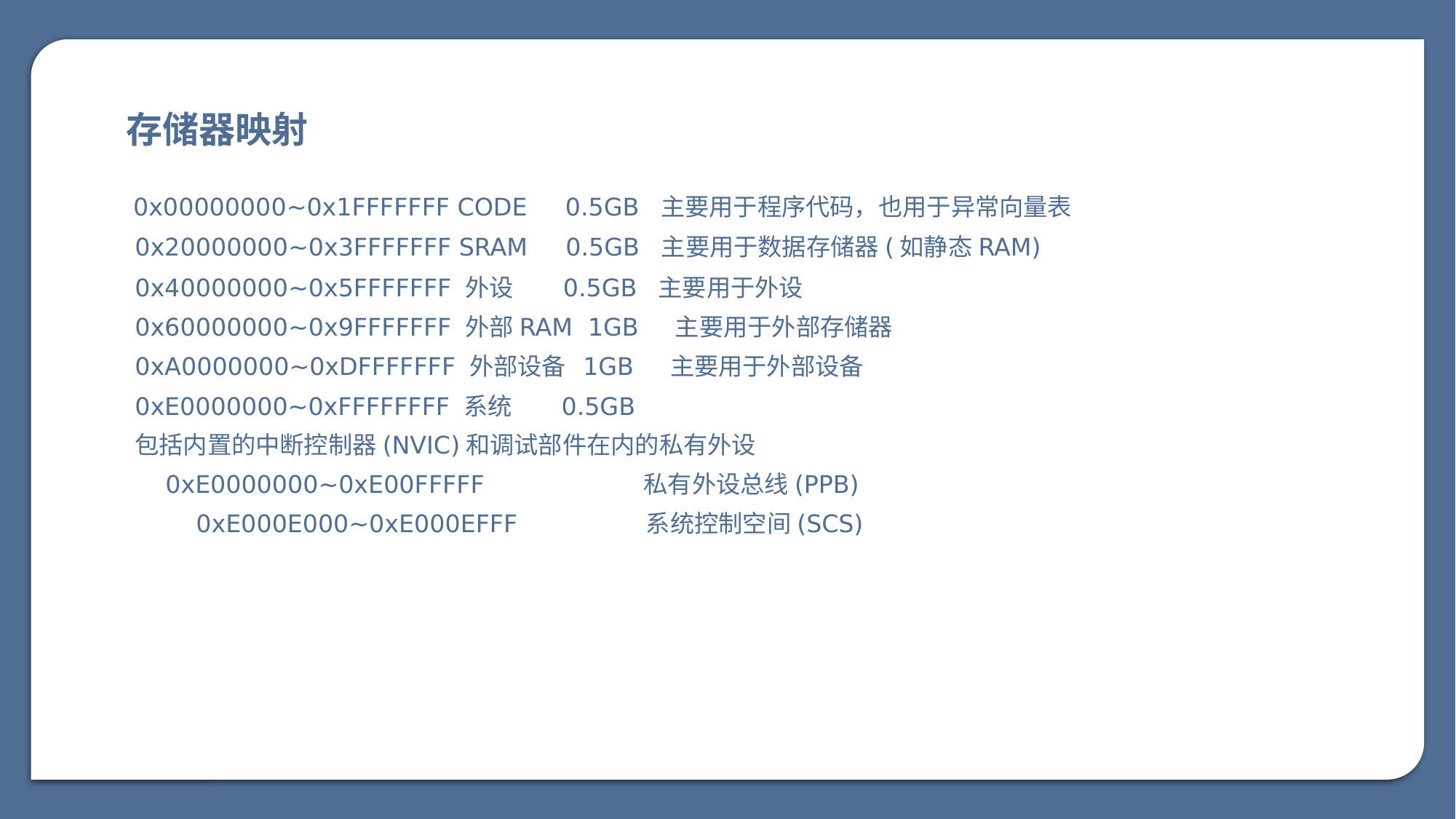

存储器映射
0x00000000~0x1FFFFFFF CODE     0.5GB  主要用于程序代码，也用于异常向量表
0x20000000~0x3FFFFFFF SRAM     0.5GB  主要用于数据存储器(如静态RAM)
0x40000000~0x5FFFFFFF 外设        0.5GB  主要用于外设
0x60000000~0x9FFFFFFF 外部RAM  1GB    主要用于外部存储器
0xA0000000~0xDFFFFFFF 外部设备  1GB    主要用于外部设备
0xE0000000~0xFFFFFFFF 系统        0.5GB
包括内置的中断控制器(NVIC)和调试部件在内的私有外设
    0xE0000000~0xE00FFFFF                    私有外设总线(PPB)
        0xE000E000~0xE000EFFF                系统控制空间(SCS)